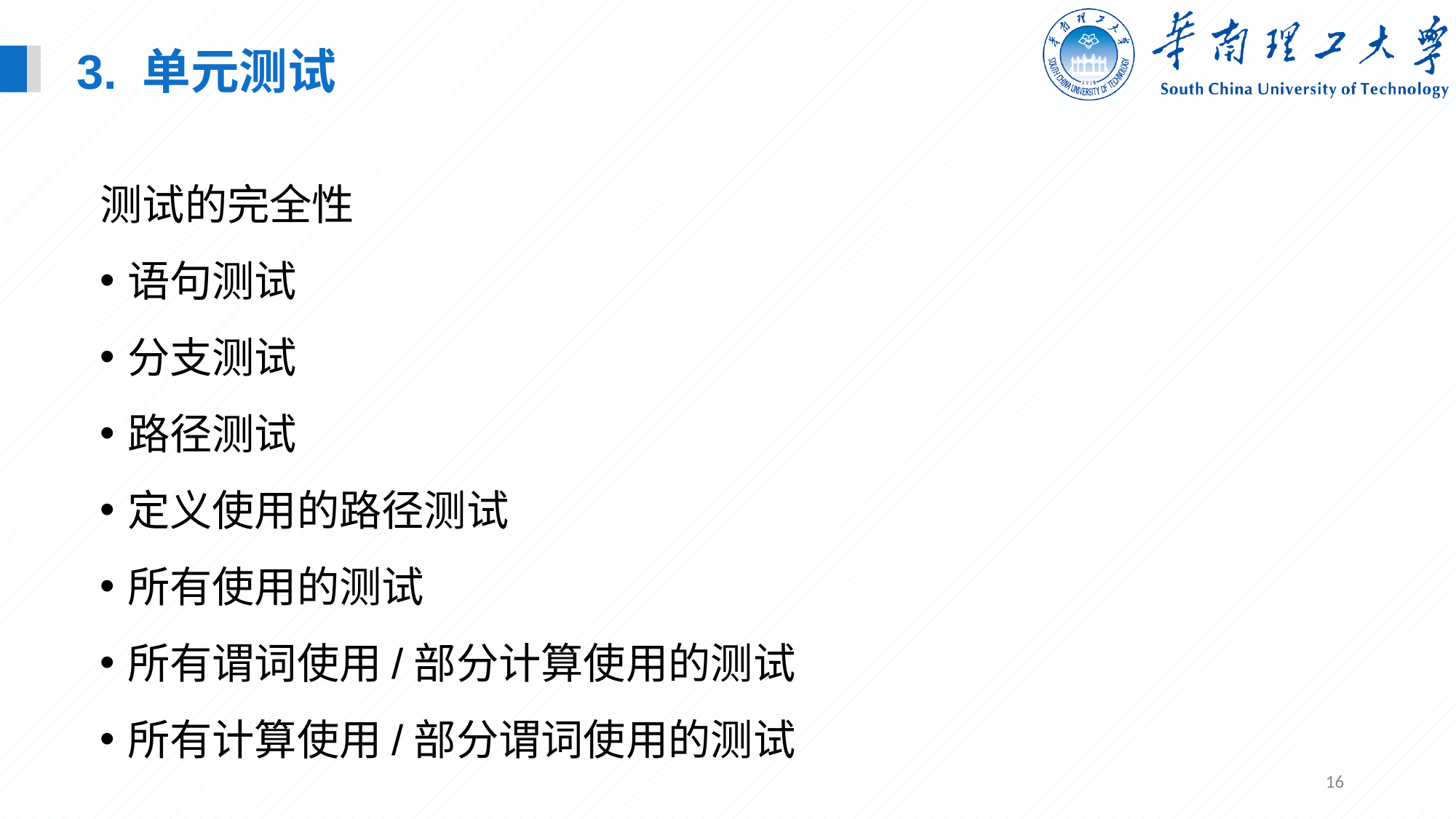

3. 单元测试
测试的完全性
语句测试
分支测试
路径测试
定义使用的路径测试
所有使用的测试
所有谓词使用/部分计算使用的测试
所有计算使用/部分谓词使用的测试
16